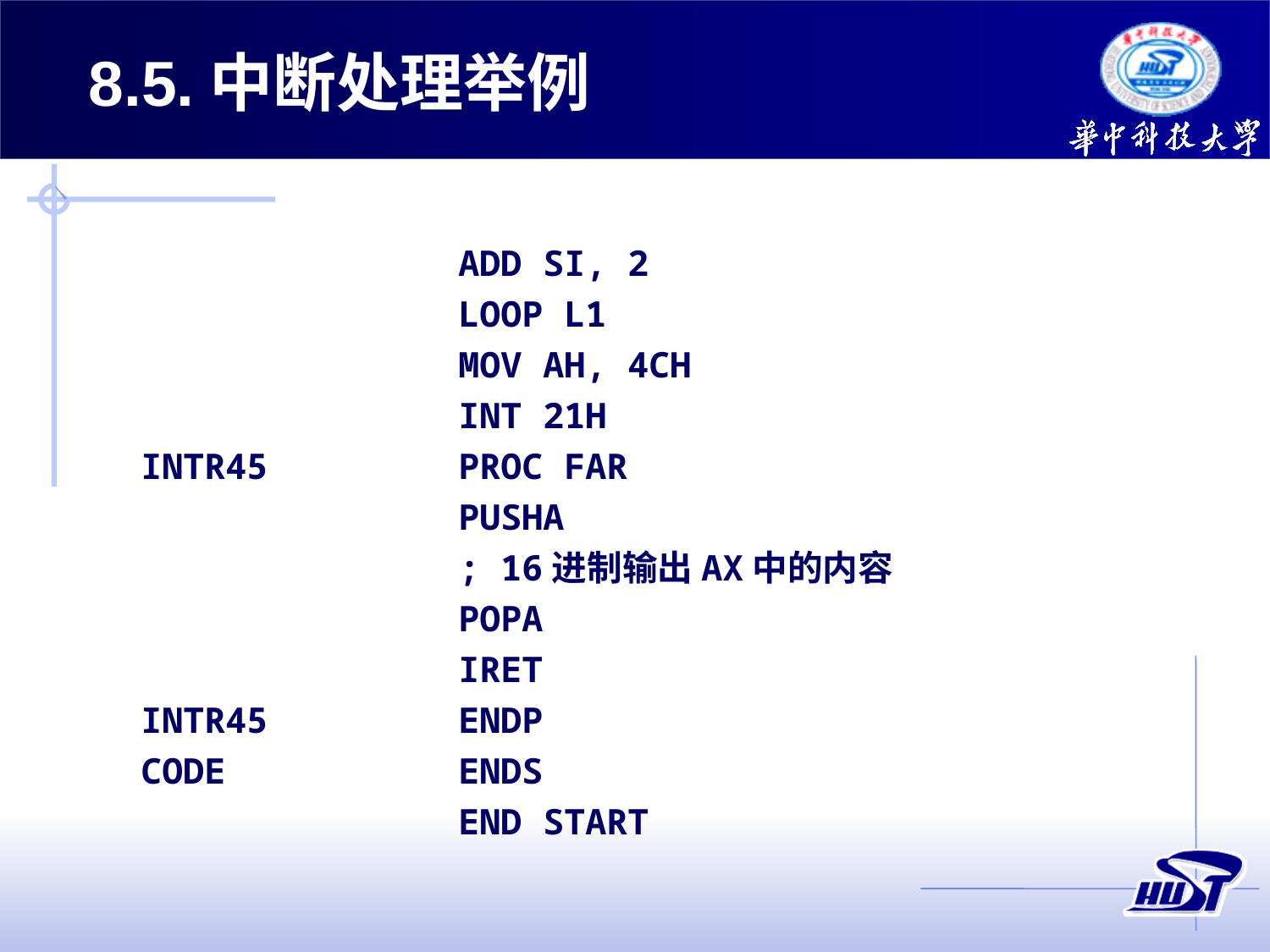

8.5.中断处理举例
			ADD SI, 2
			LOOP L1
			MOV AH, 4CH
			INT 21H
INTR45		PROC FAR
			PUSHA
			; 16进制输出AX中的内容
			POPA
			IRET
INTR45		ENDP
CODE		ENDS
			END START